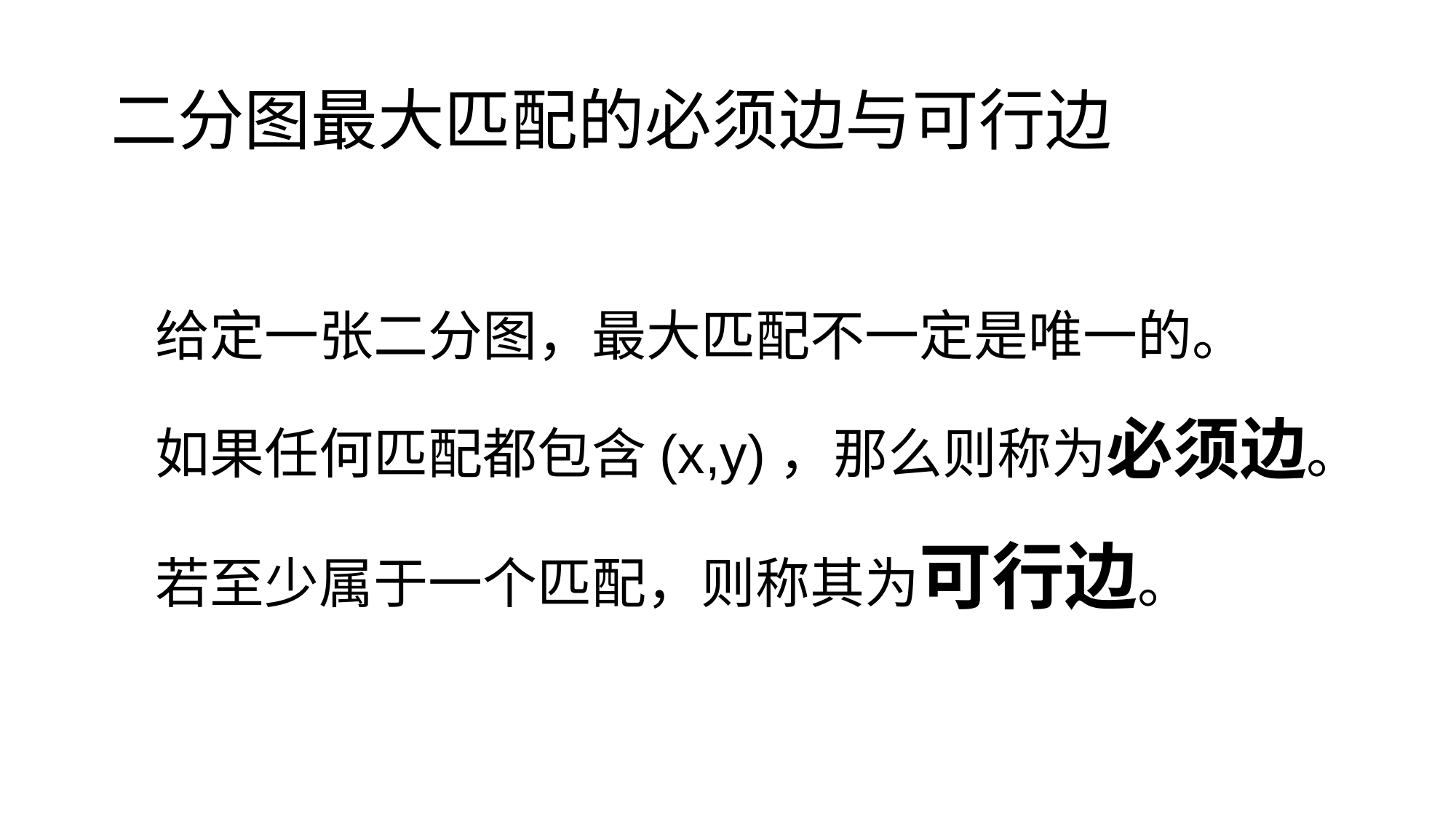

# 二分图最大匹配的必须边与可行边
给定一张二分图，最大匹配不一定是唯一的。
如果任何匹配都包含(x,y)，那么则称为必须边。
若至少属于一个匹配，则称其为可行边。